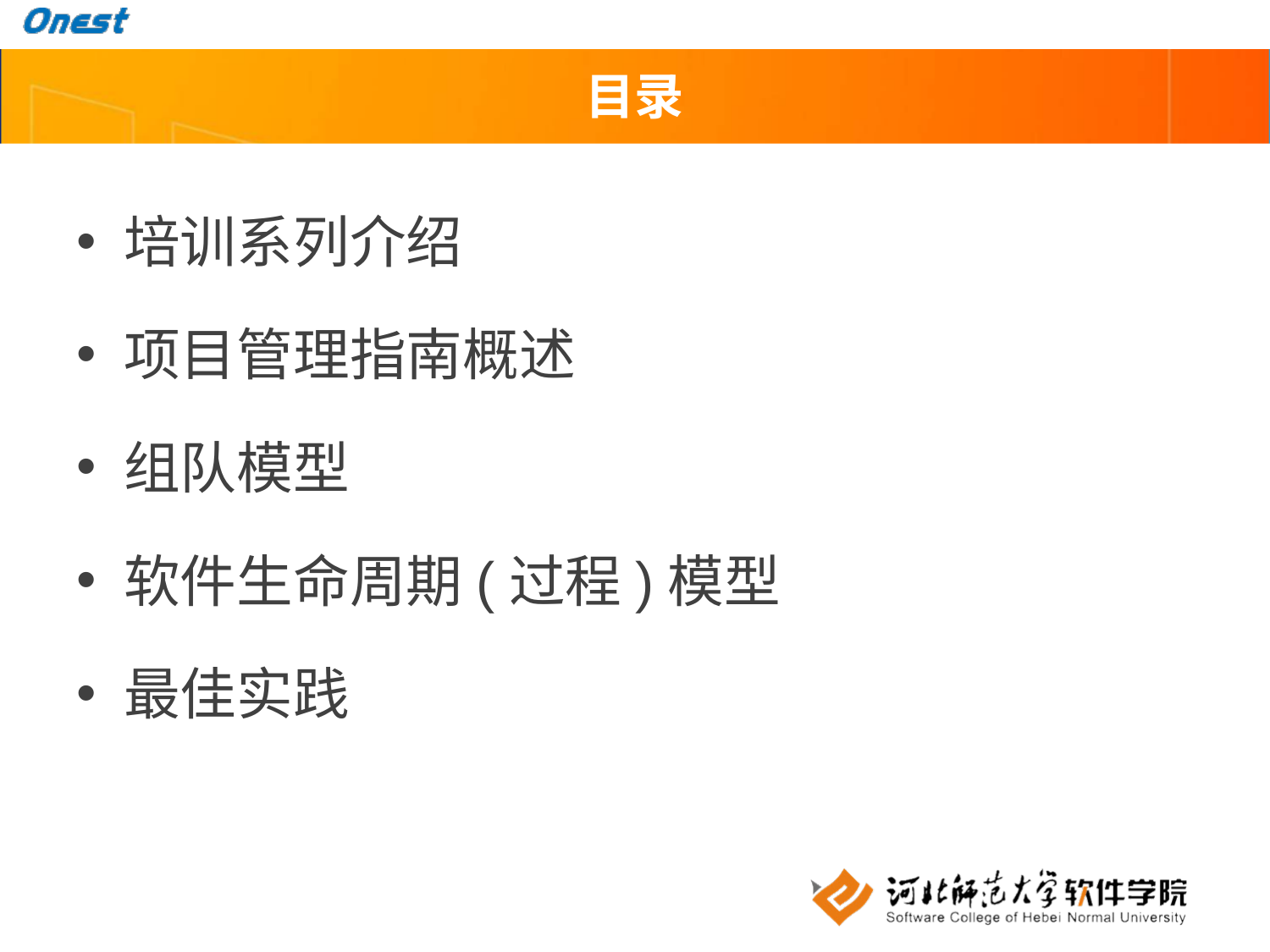

# 目录
培训系列介绍
项目管理指南概述
组队模型
软件生命周期(过程)模型
最佳实践